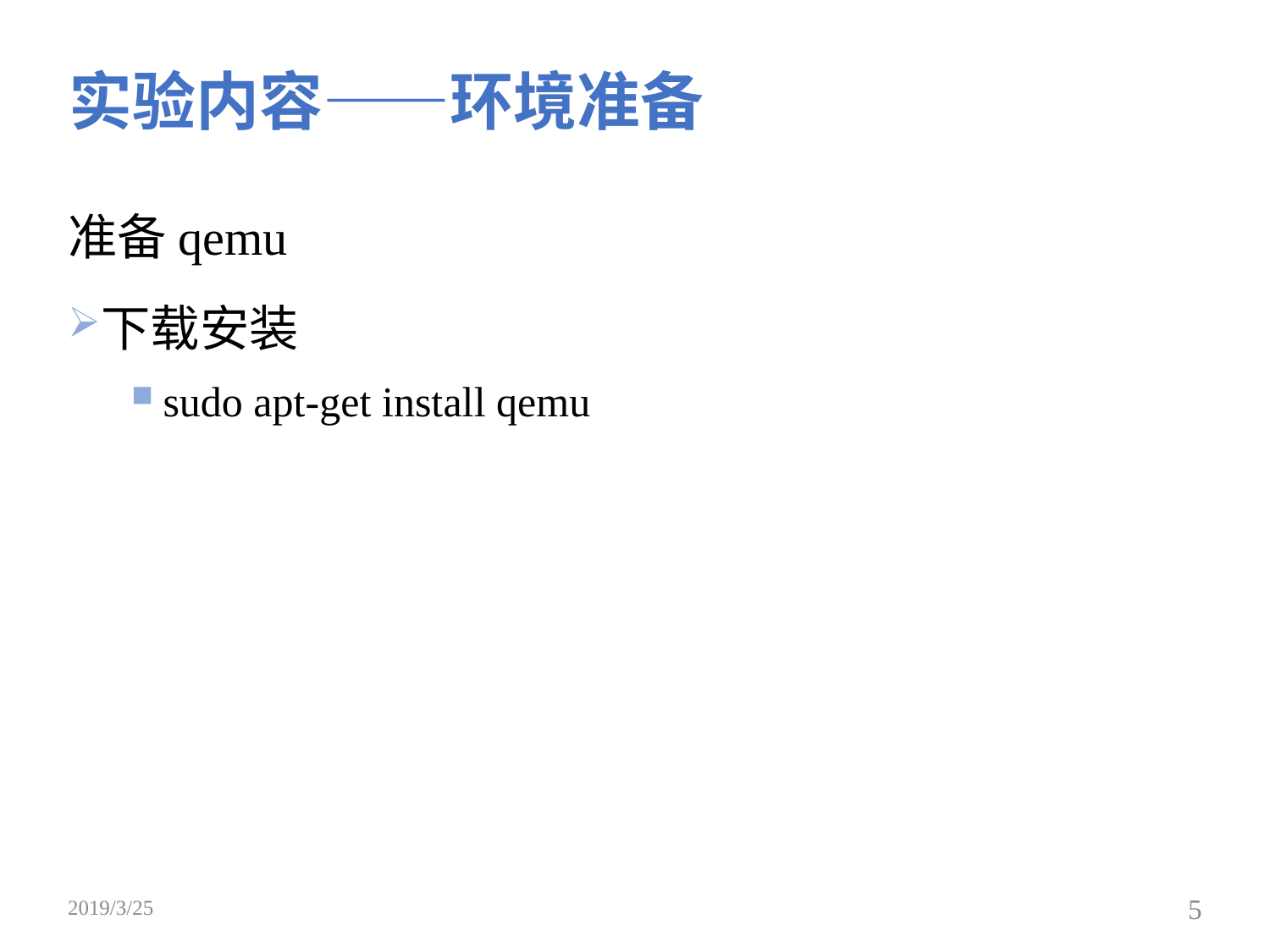

# 实验内容——环境准备
准备qemu
下载安装
sudo apt-get install qemu
2019/3/25
5